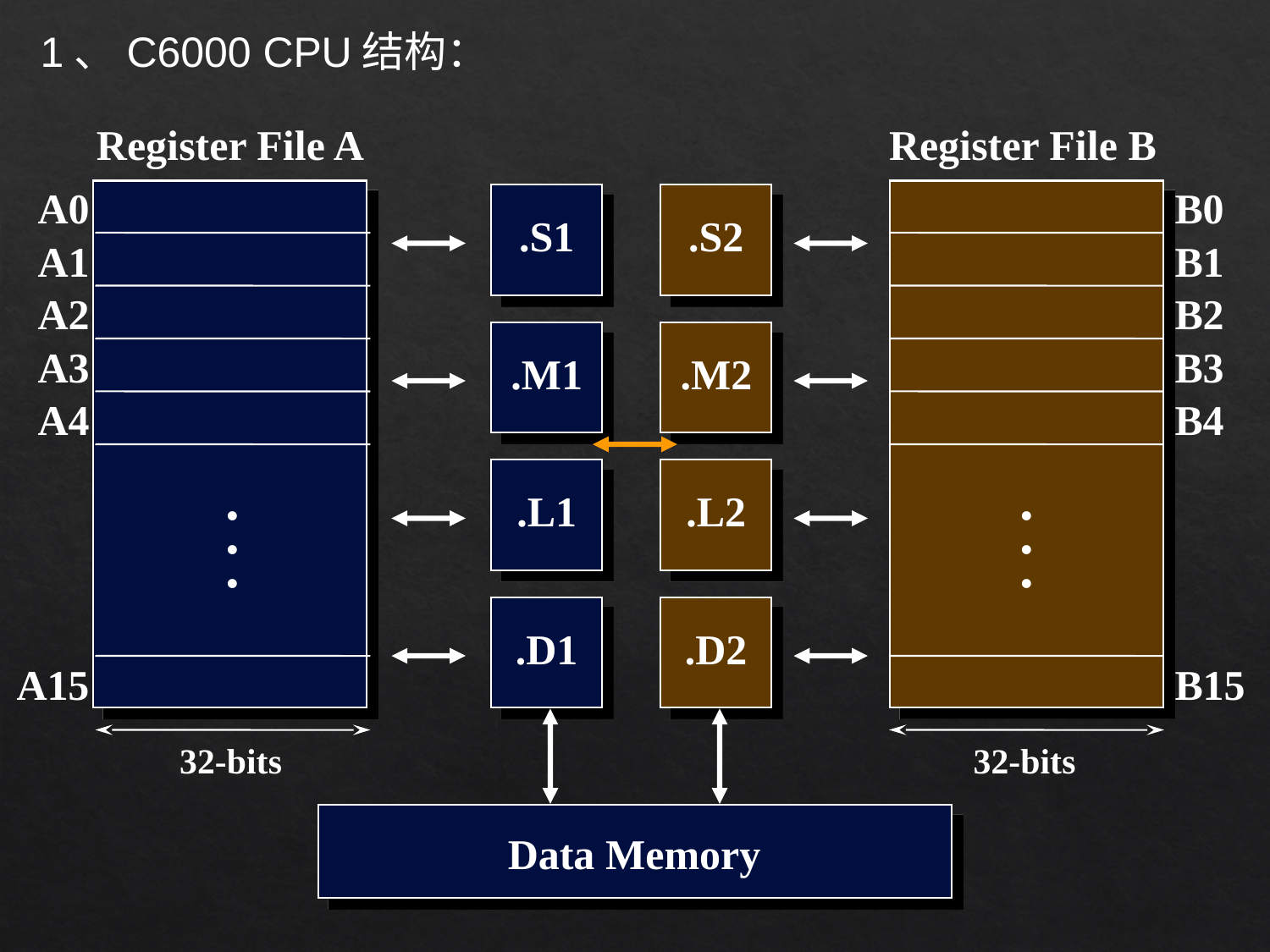

1、C6000 CPU结构：
Register File A
Register File B

.S2
B0

B1

B2
.M2

B3

B4

.L2
.
.
.

.D2

32-bits

.S1
A0

A1

A2
.M1

A3

A4

.L1
.
.
.

.D1

A15
B15

32-bits

Data Memory